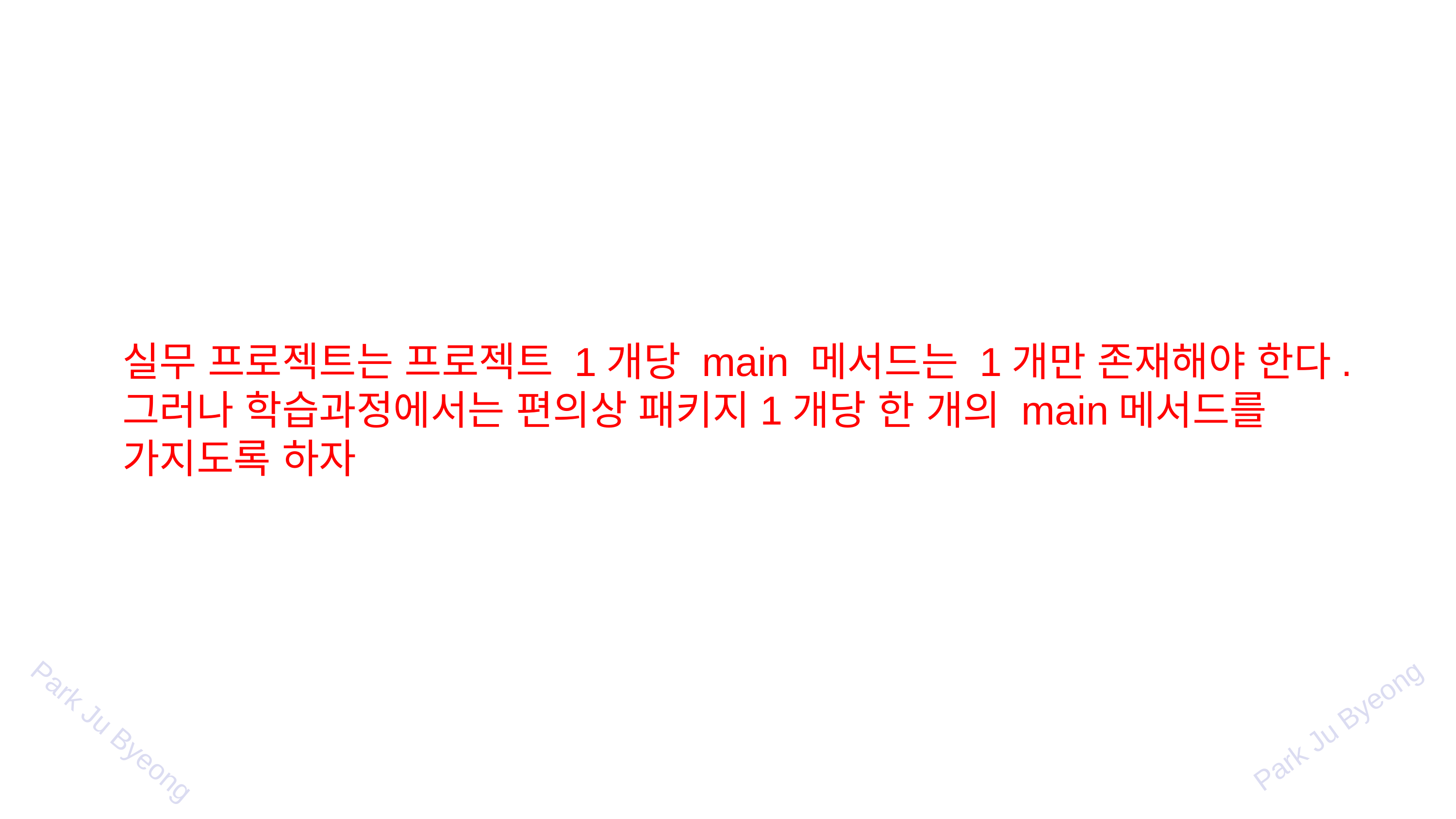

실무 프로젝트는 프로젝트 1개당 main 메서드는 1개만 존재해야 한다.
그러나 학습과정에서는 편의상 패키지1개당 한 개의 main메서드를 가지도록 하자